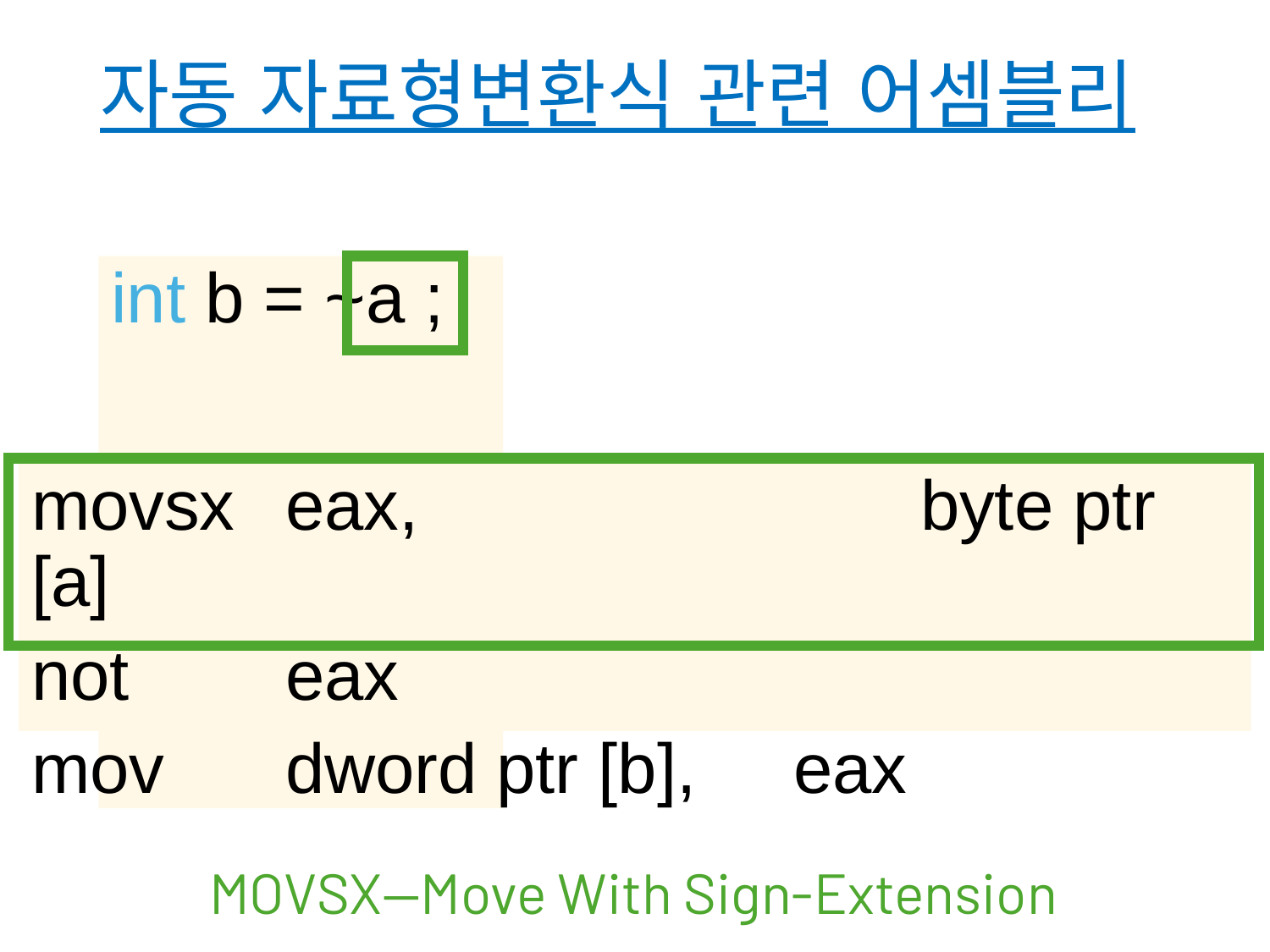

# 자동 자료형변환식 관련 어셈블리
int b = ~a ;

movsx	eax,				byte ptr [a]
not		eax
mov	dword ptr [b],	eax

MOVSX—Move With Sign-Extension